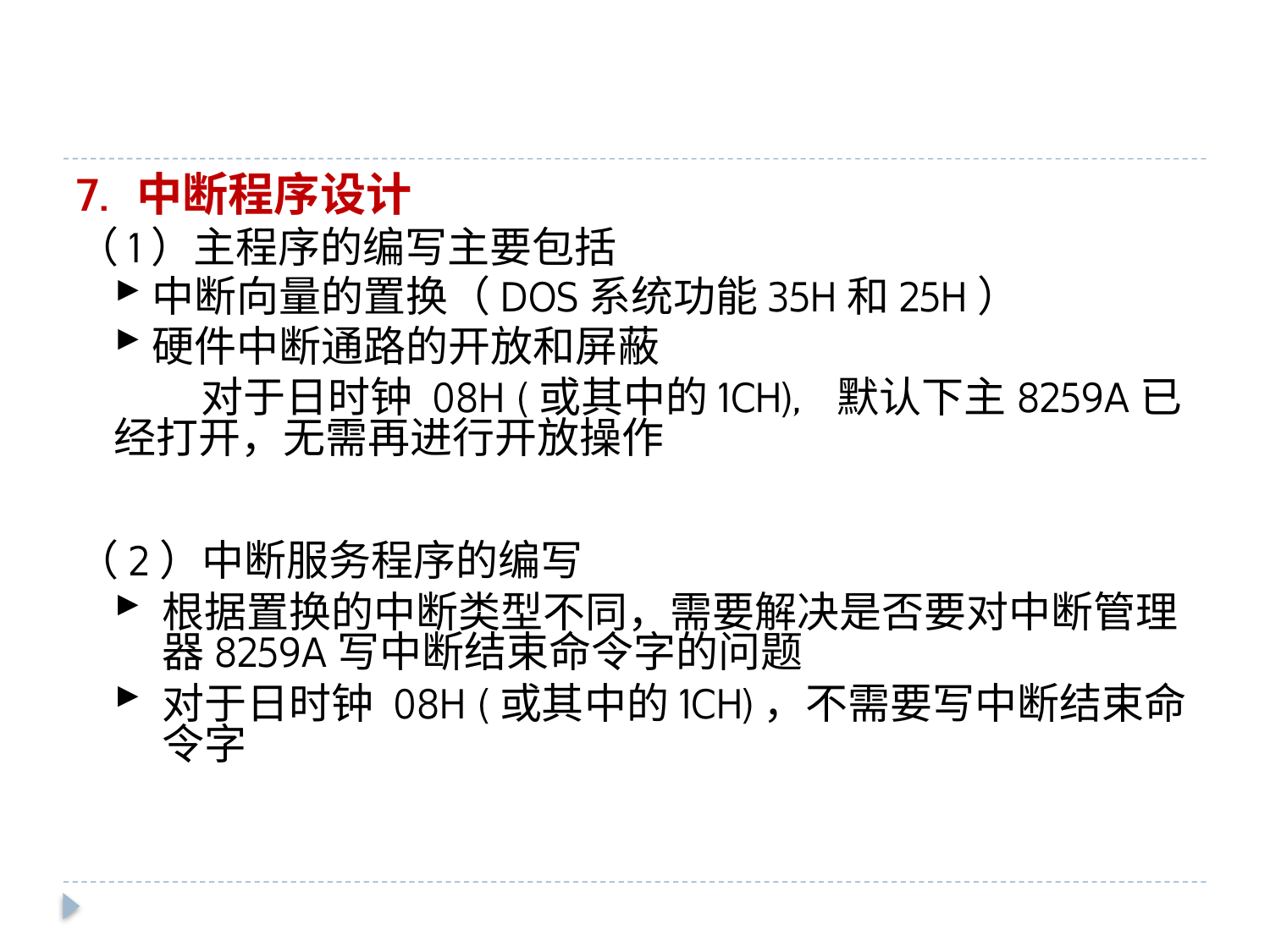

#
7. 中断程序设计
（1）主程序的编写主要包括
中断向量的置换（DOS系统功能35H和25H）
硬件中断通路的开放和屏蔽
对于日时钟 08H (或其中的1CH),  默认下主8259A已经打开，无需再进行开放操作

（2）中断服务程序的编写
根据置换的中断类型不同，需要解决是否要对中断管理器8259A写中断结束命令字的问题
对于日时钟 08H (或其中的1CH)，不需要写中断结束命令字